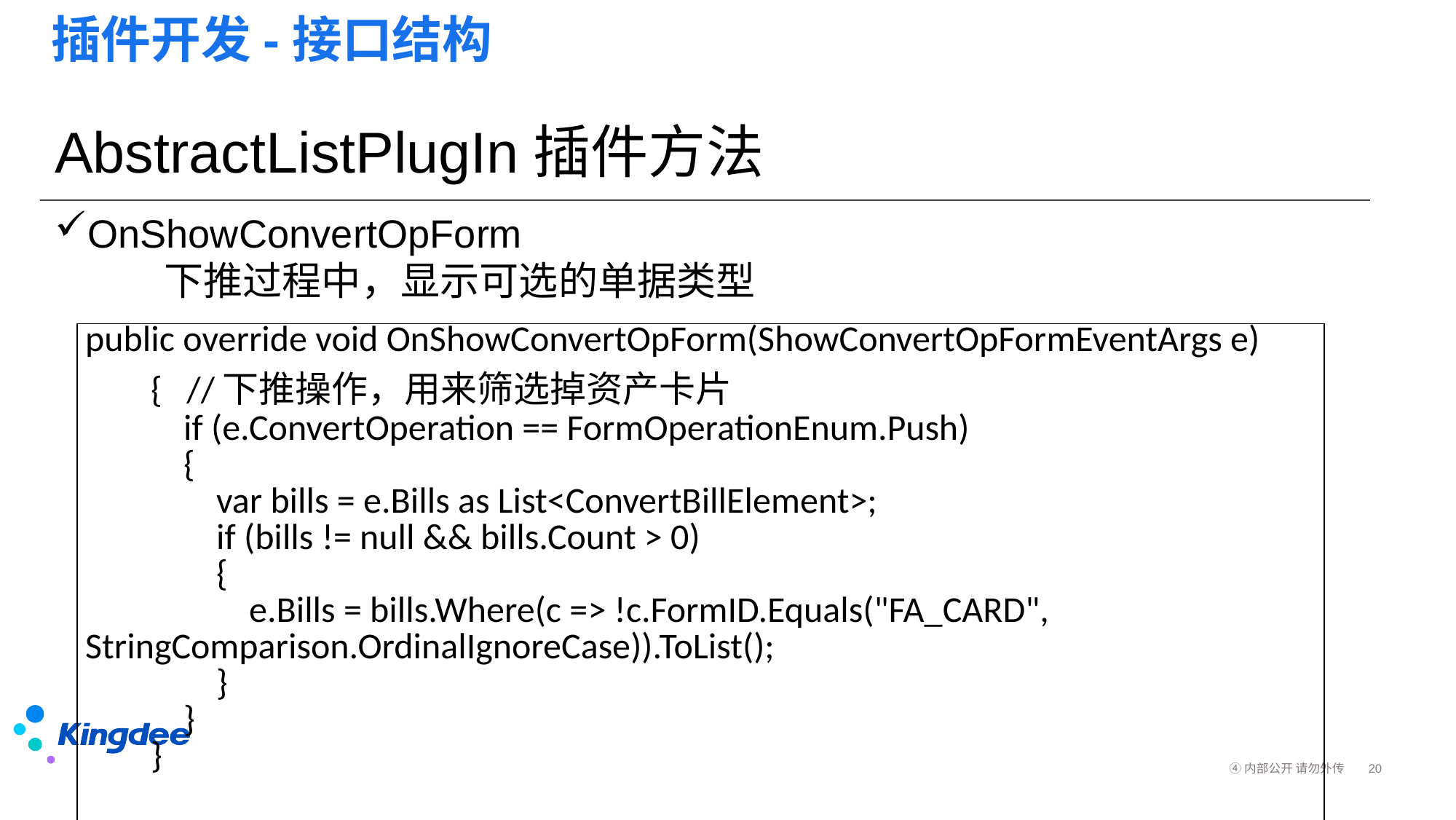

# 插件开发-接口结构
AbstractListPlugIn插件方法

OnShowConvertOpForm
	下推过程中，显示可选的单据类型

| public override void OnShowConvertOpForm(ShowConvertOpFormEventArgs e) { //下推操作，用来筛选掉资产卡片 if (e.ConvertOperation == FormOperationEnum.Push) { var bills = e.Bills as List<ConvertBillElement>; if (bills != null && bills.Count > 0) { e.Bills = bills.Where(c => !c.FormID.Equals("FA\_CARD", StringComparison.OrdinalIgnoreCase)).ToList(); } } } |
| --- |